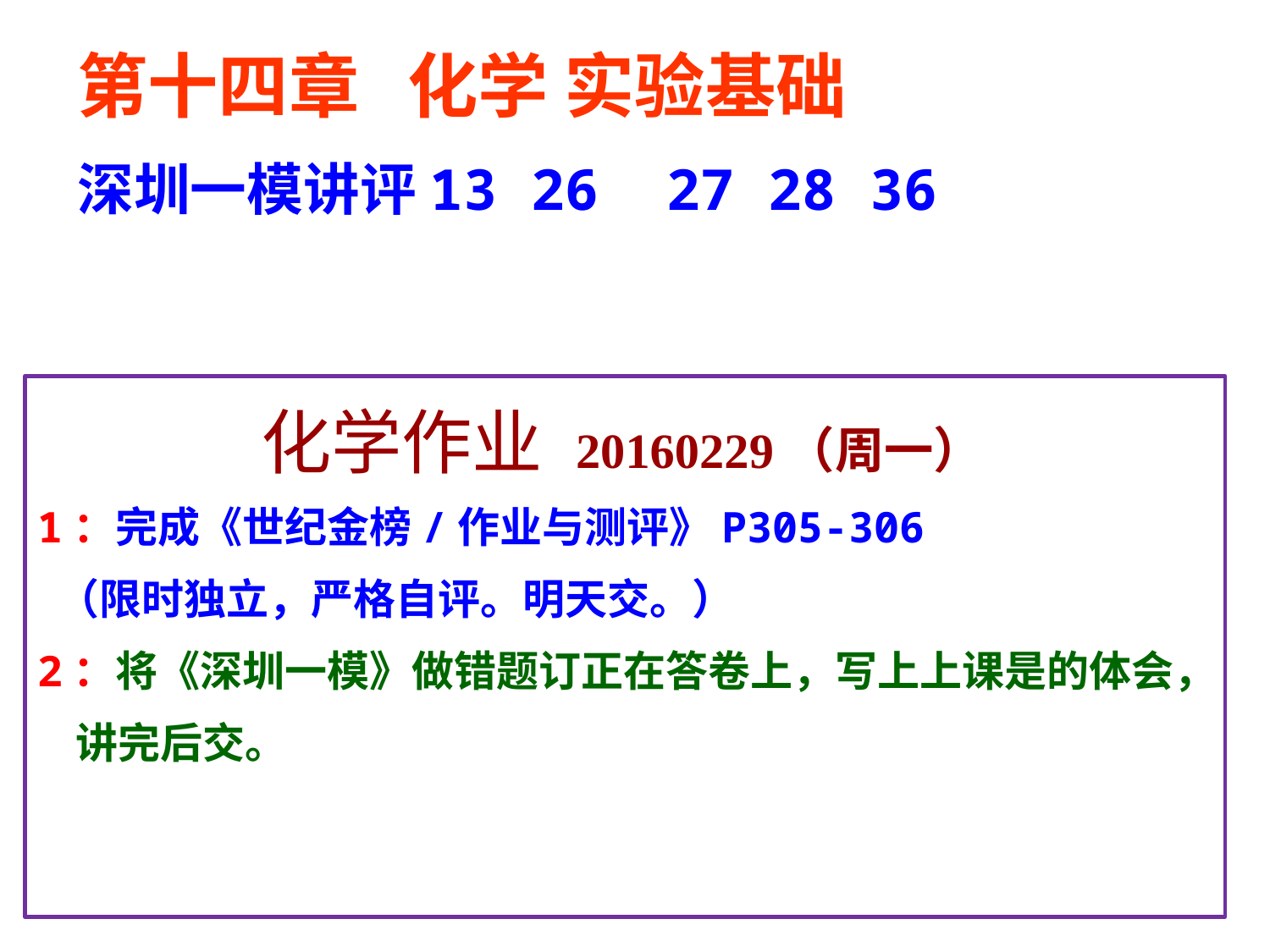

第十四章   化学 实验基础
深圳一模讲评13 26  27 28 36
        化学作业 20160229（周一）
1：完成《世纪金榜/作业与测评》P305-306
 （限时独立，严格自评。明天交。）
2：将《深圳一模》做错题订正在答卷上，写上上课是的体会，
   讲完后交。